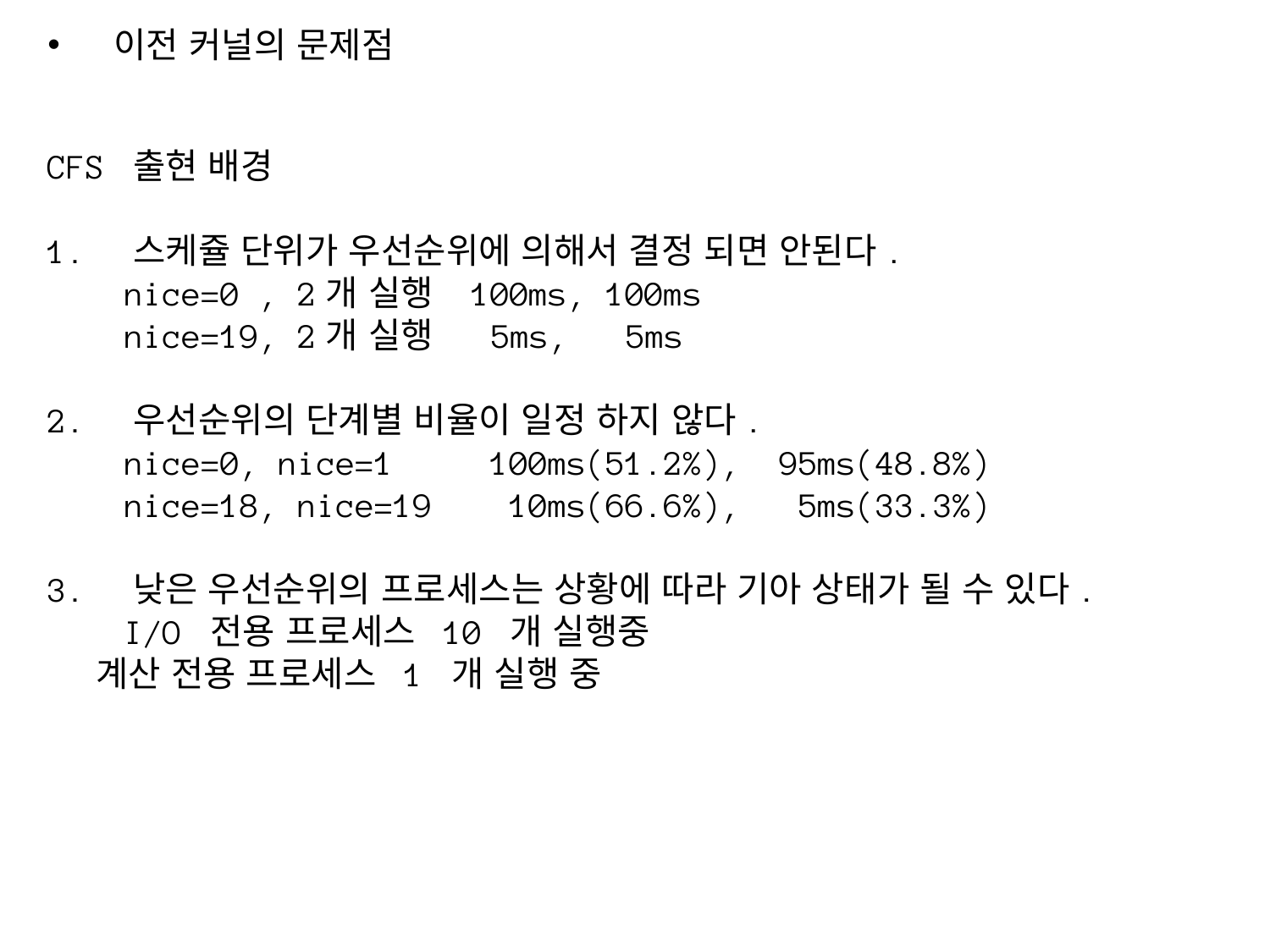

이전 커널의 문제점

CFS 출현 배경

1.  스케쥴 단위가 우선순위에 의해서 결정 되면 안된다.
    nice=0 , 2개 실행   100ms, 100ms
    nice=19, 2개 실행     5ms,   5ms

2.  우선순위의 단계별 비율이 일정 하지 않다.
    nice=0, nice=1     100ms(51.2%),  95ms(48.8%)
    nice=18, nice=19    10ms(66.6%),   5ms(33.3%)

3.  낮은 우선순위의 프로세스는 상황에 따라 기아 상태가 될 수 있다.
    I/O 전용 프로세스  10 개 실행중
    계산 전용 프로세스  1 개 실행 중